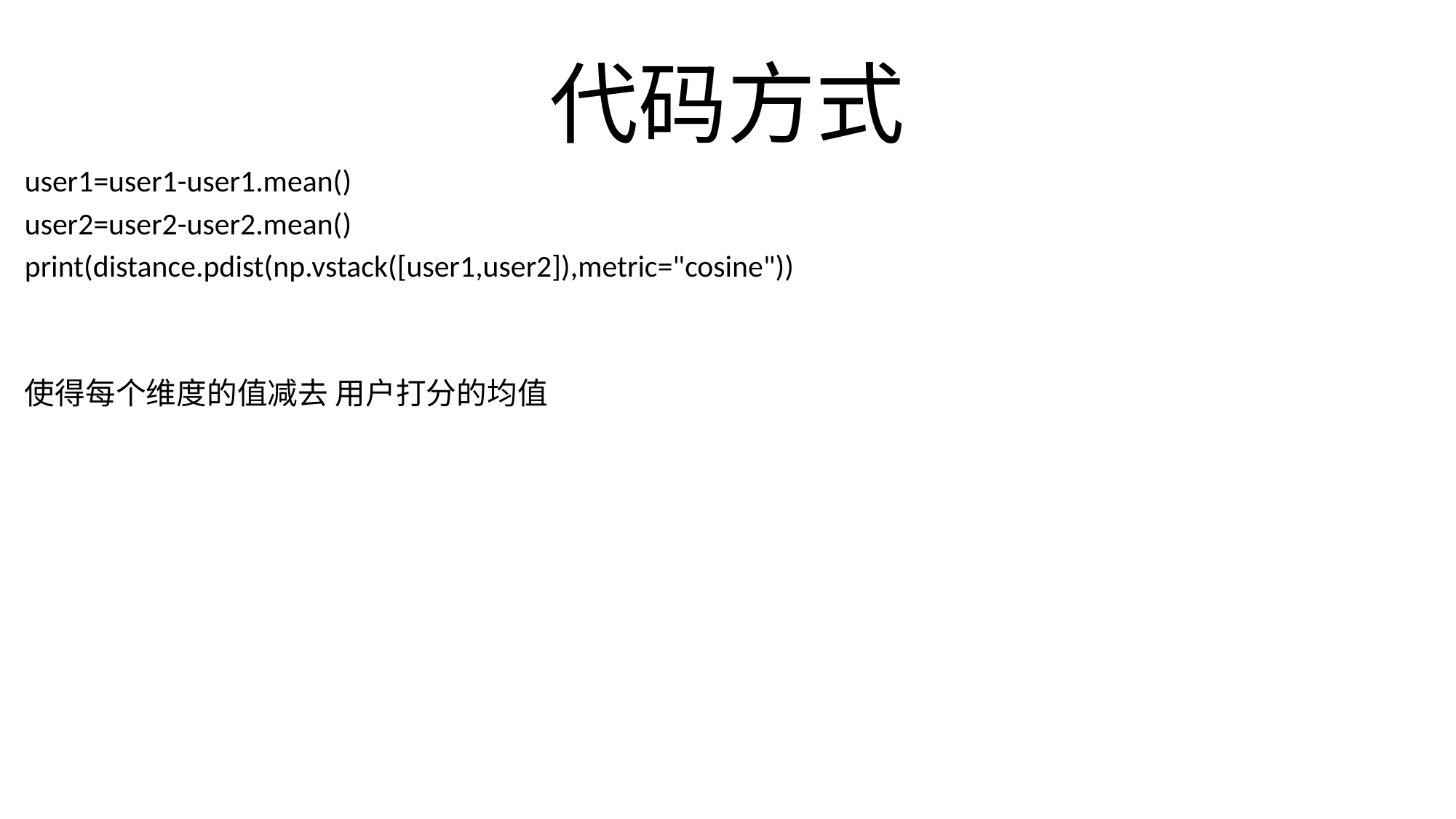

# 代码方式
user1=user1-user1.mean()
user2=user2-user2.mean()
print(distance.pdist(np.vstack([user1,user2]),metric="cosine"))

使得每个维度的值减去 用户打分的均值